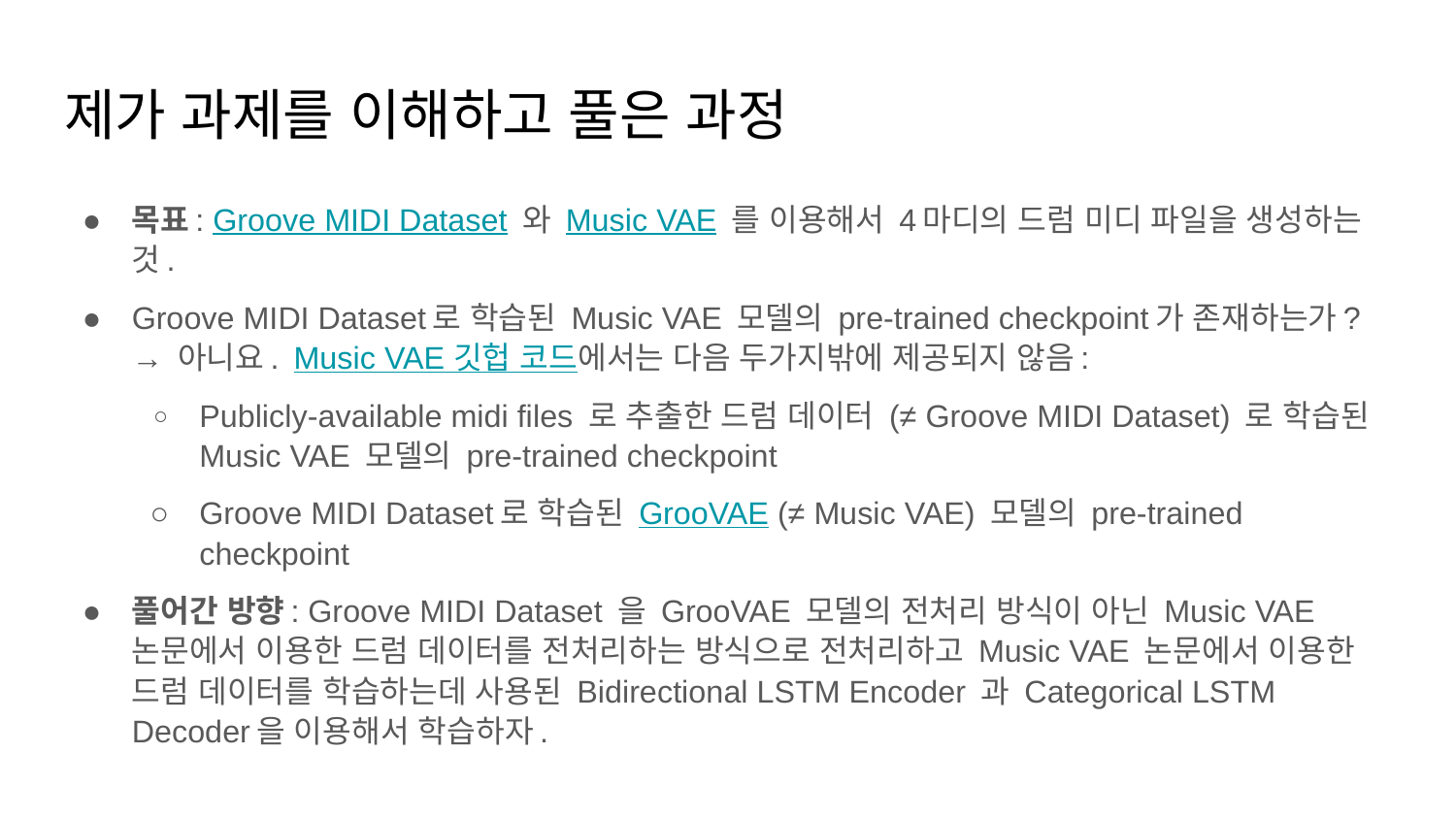

# 제가 과제를 이해하고 풀은 과정
목표: Groove MIDI Dataset 와 Music VAE 를 이용해서 4마디의 드럼 미디 파일을 생성하는 것.
Groove MIDI Dataset로 학습된 Music VAE 모델의 pre-trained checkpoint가 존재하는가? → 아니요. Music VAE 깃헙 코드에서는 다음 두가지밖에 제공되지 않음:
Publicly-available midi files 로 추출한 드럼 데이터 (≠ Groove MIDI Dataset) 로 학습된 Music VAE 모델의 pre-trained checkpoint
Groove MIDI Dataset로 학습된 GrooVAE (≠ Music VAE) 모델의 pre-trained checkpoint
풀어간 방향: Groove MIDI Dataset 을 GrooVAE 모델의 전처리 방식이 아닌 Music VAE 논문에서 이용한 드럼 데이터를 전처리하는 방식으로 전처리하고 Music VAE 논문에서 이용한 드럼 데이터를 학습하는데 사용된 Bidirectional LSTM Encoder 과 Categorical LSTM Decoder을 이용해서 학습하자.